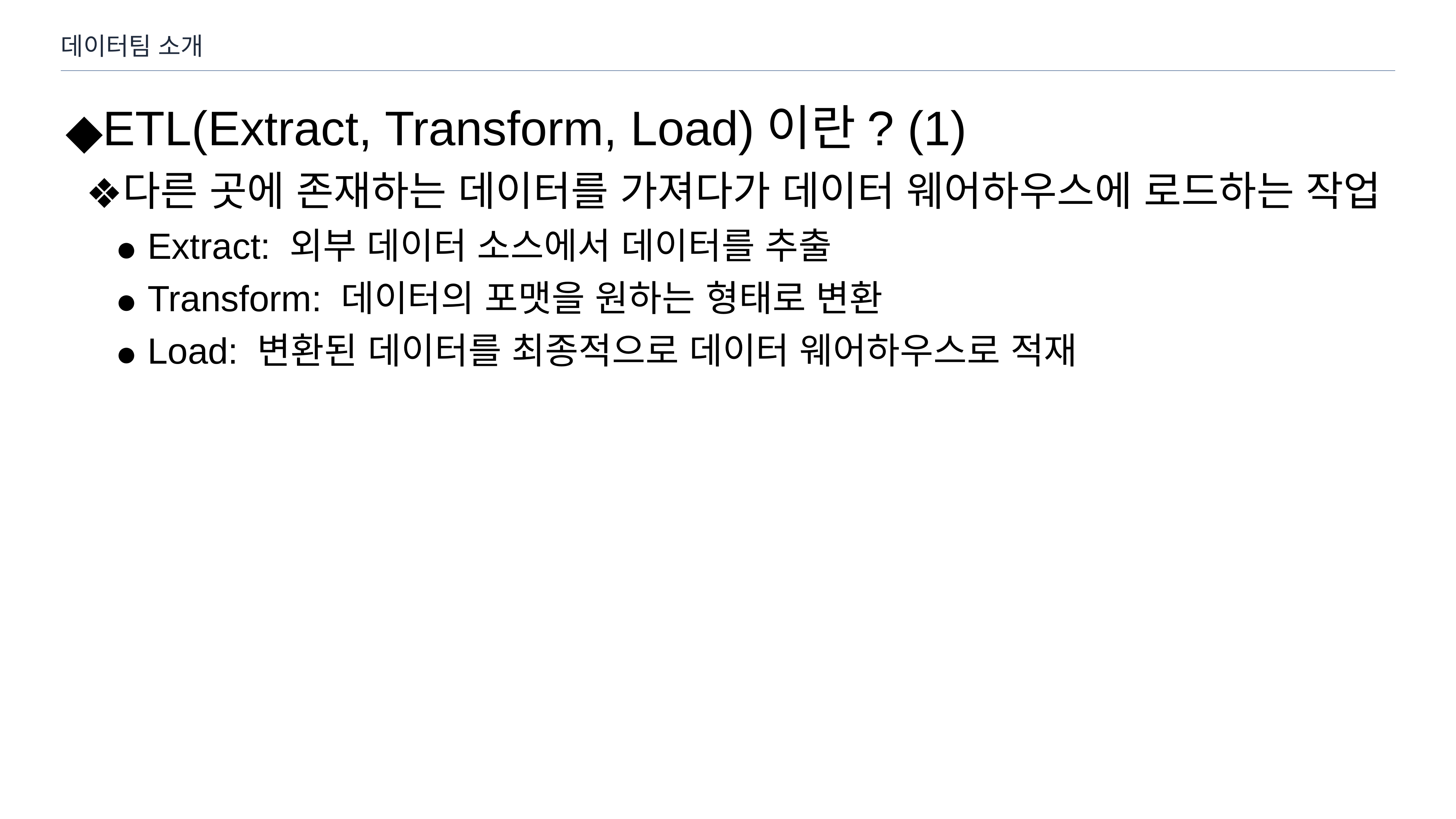

데이터팀 소개
ETL(Extract, Transform, Load)이란? (1)
다른 곳에 존재하는 데이터를 가져다가 데이터 웨어하우스에 로드하는 작업
Extract: 외부 데이터 소스에서 데이터를 추출
Transform: 데이터의 포맷을 원하는 형태로 변환
Load: 변환된 데이터를 최종적으로 데이터 웨어하우스로 적재